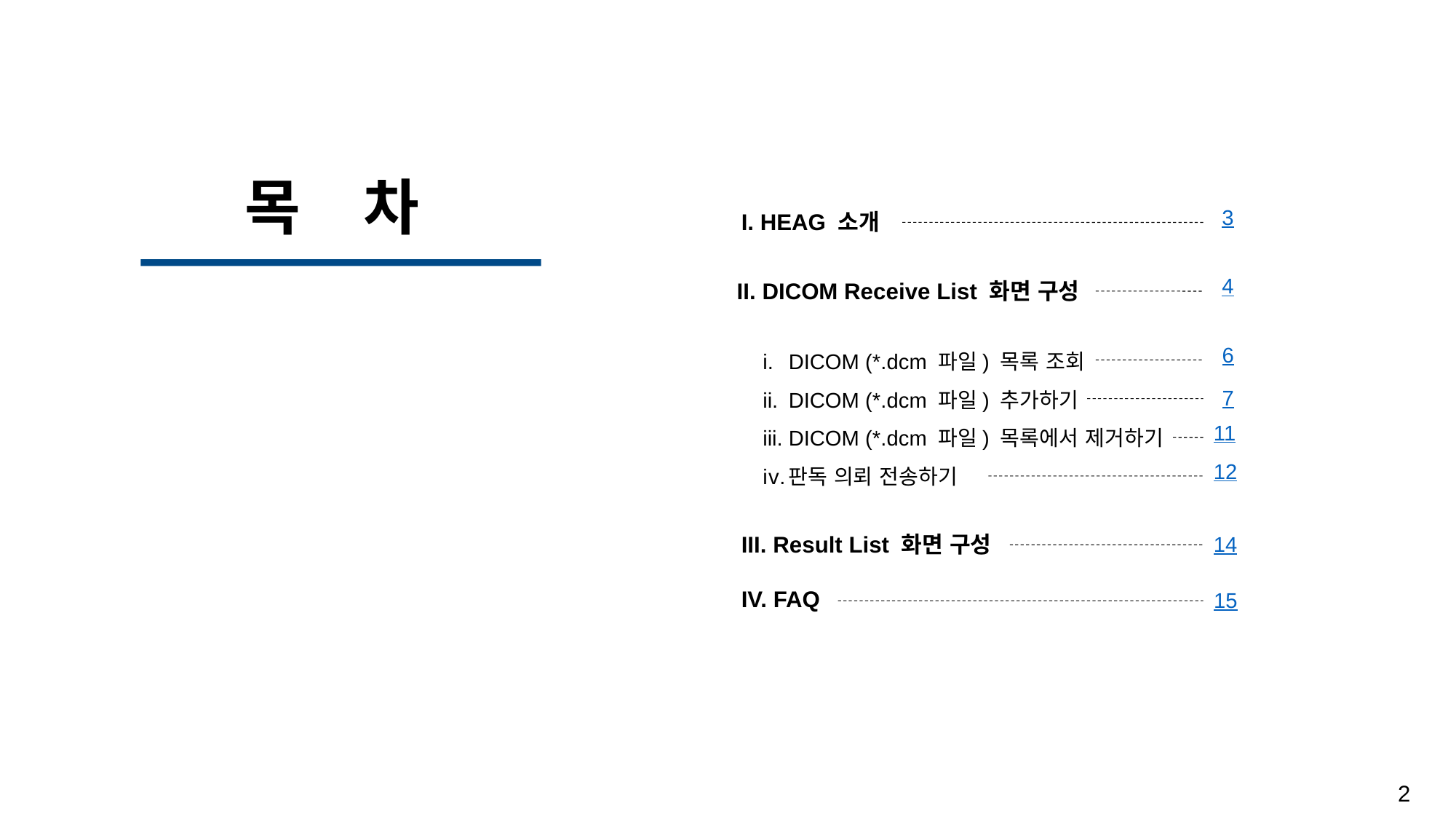

목   차
I. HEAG 소개
3

II. DICOM Receive List 화면 구성

DICOM (*.dcm 파일) 목록 조회
DICOM (*.dcm 파일) 추가하기
DICOM (*.dcm 파일) 목록에서 제거하기
판독 의뢰 전송하기

4

6

7

11

12

III. Result List 화면 구성
IV. FAQ
14

15